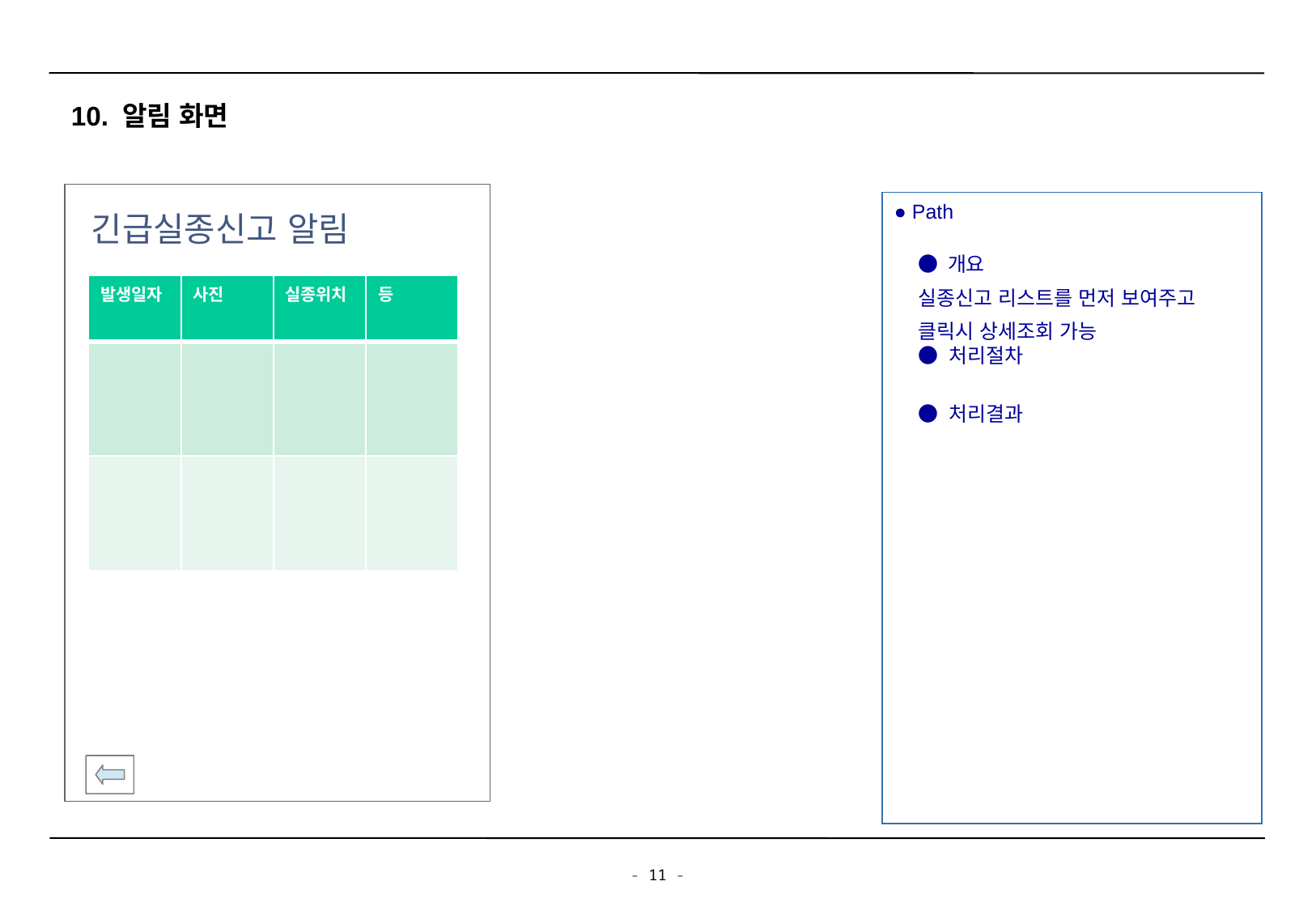

10. 알림 화면

긴급실종신고 알림
● Path

● 개요
실종신고 리스트를 먼저 보여주고 클릭시 상세조회 가능
● 처리절차

● 처리결과

| 발생일자 | 사진 | 실종위치 | 등 |
| --- | --- | --- | --- |
|  |  |  |  |
|  |  |  |  |